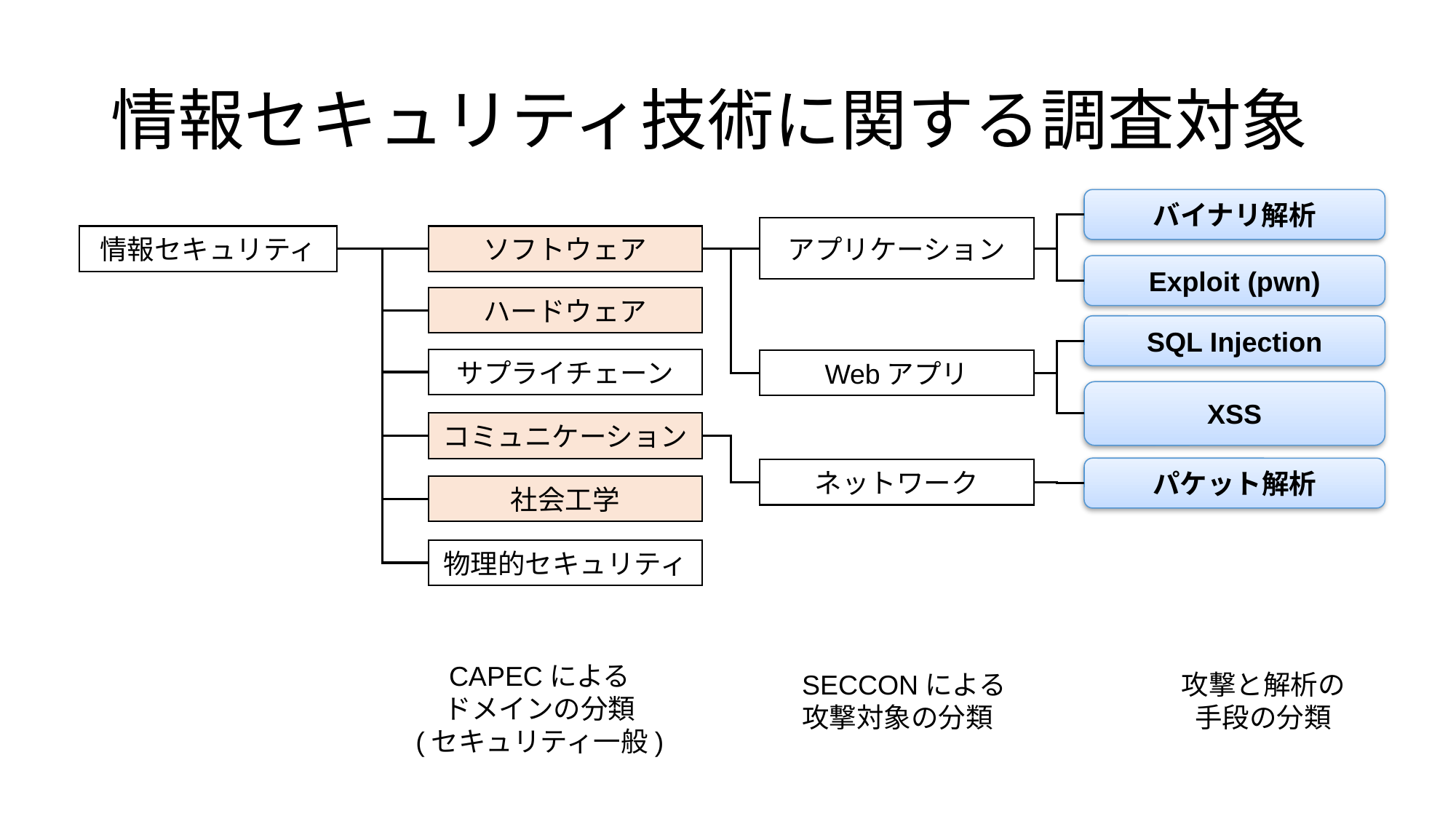

# 情報セキュリティ技術に関する調査対象
バイナリ解析
アプリケーション
情報セキュリティ
ソフトウェア
Exploit (pwn)
ハードウェア
SQL Injection
サプライチェーン
Webアプリ
XSS
コミュニケーション
パケット解析
ネットワーク
社会工学
物理的セキュリティ
CAPECによる
ドメインの分類
(セキュリティ一般)
SECCONによる
攻撃対象の分類
攻撃と解析の
手段の分類